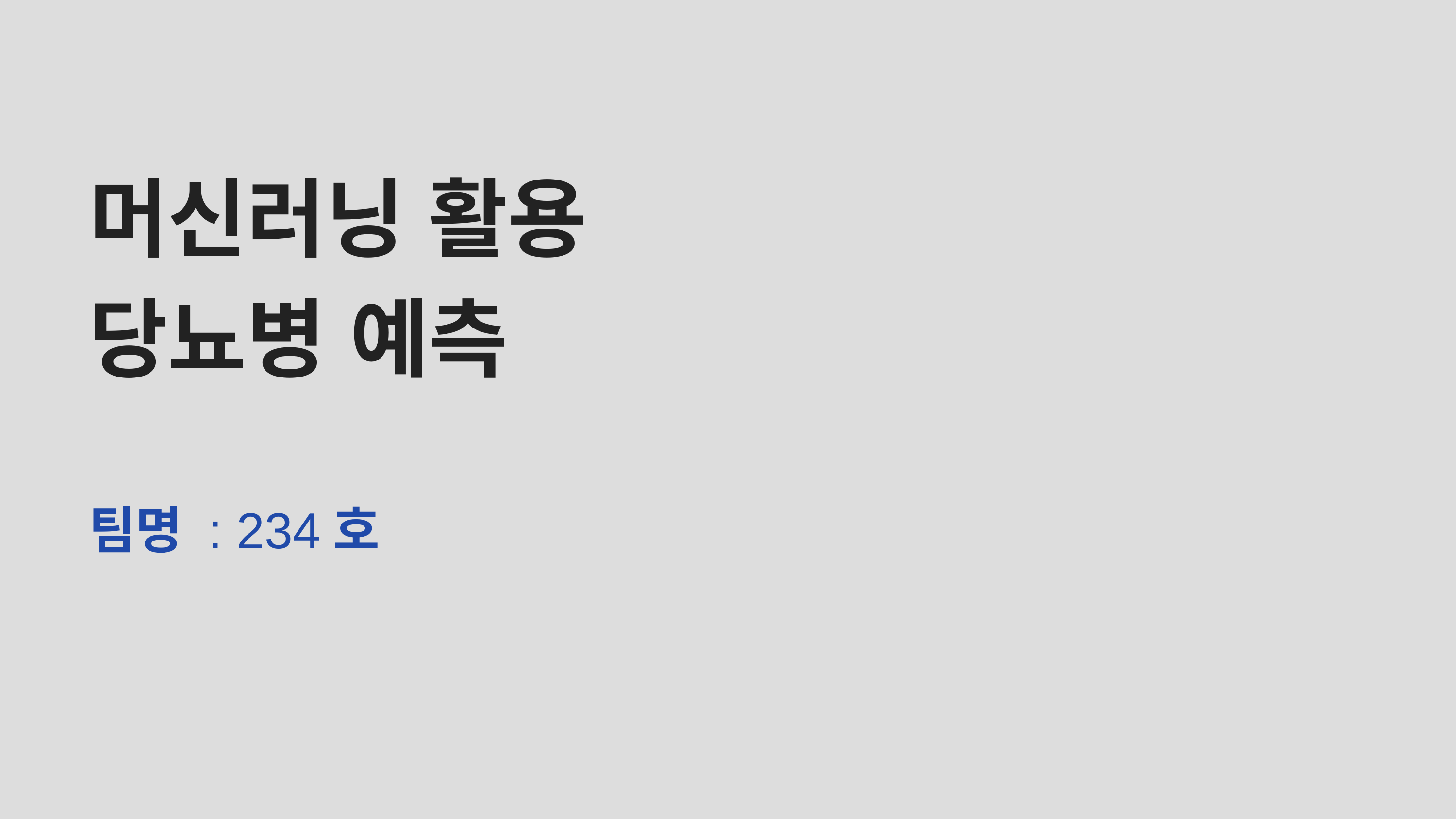

머신러닝 활용
당뇨병 예측
팀명 : 234호